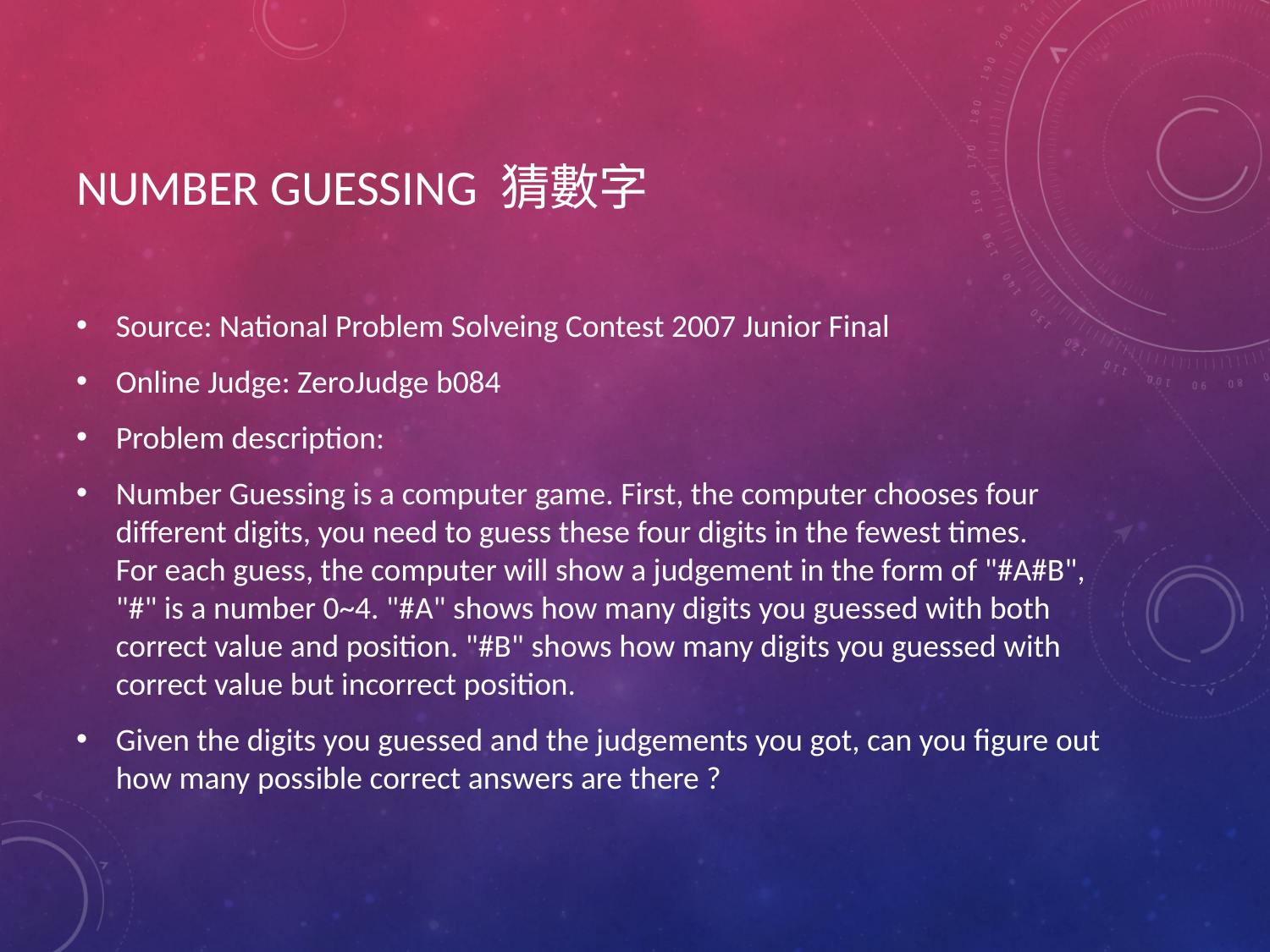

# Number Guessing 猜數字
Source: National Problem Solveing Contest 2007 Junior Final
Online Judge: ZeroJudge b084
Problem description:
Number Guessing is a computer game. First, the computer chooses four different digits, you need to guess these four digits in the fewest times.
For each guess, the computer will show a judgement in the form of "#A#B", "#" is a number 0~4. "#A" shows how many digits you guessed with both correct value and position. "#B" shows how many digits you guessed with correct value but incorrect position.
Given the digits you guessed and the judgements you got, can you figure out how many possible correct answers are there ?